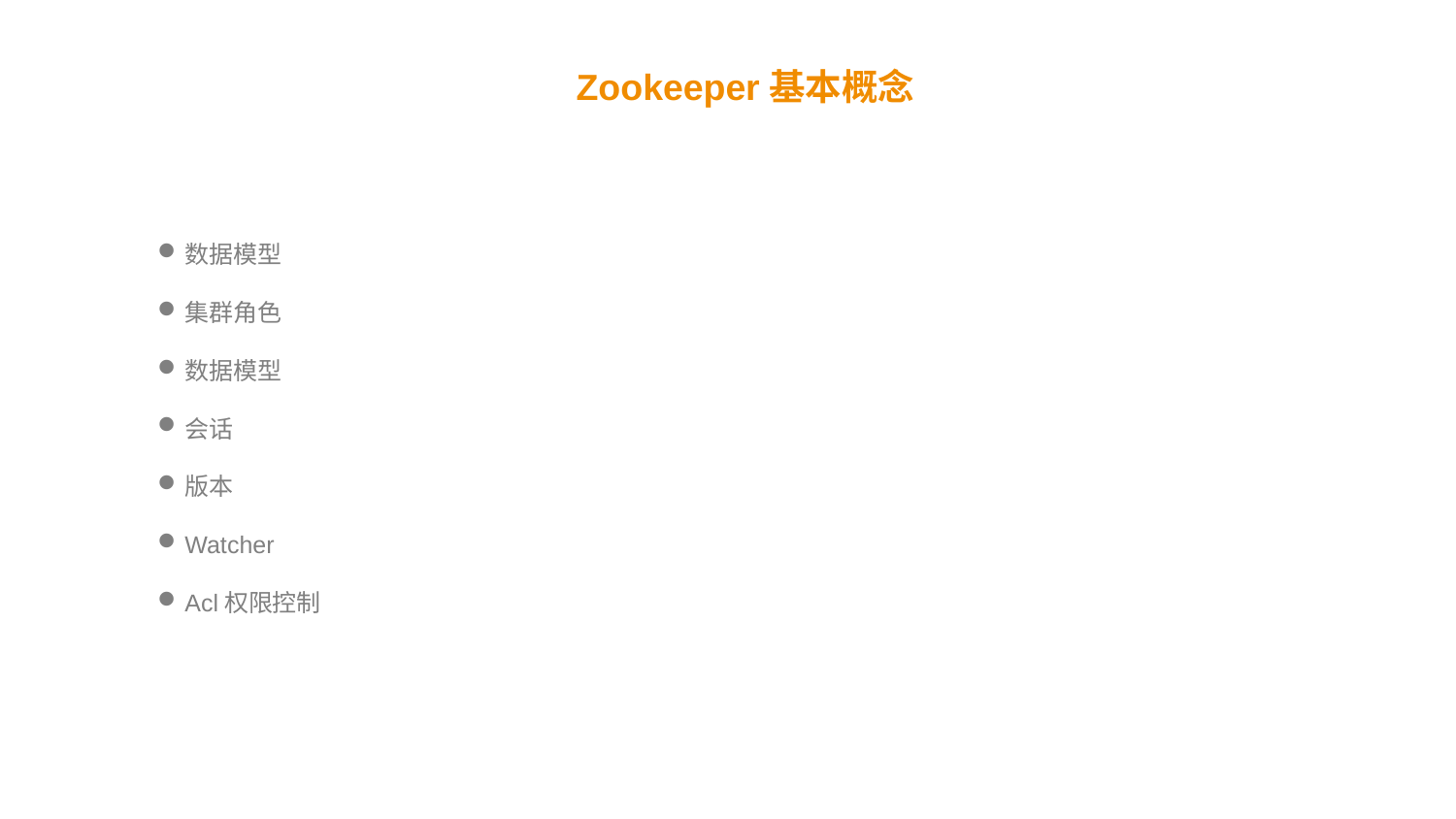

Zookeeper基本概念

数据模型
集群角色
数据模型
会话
版本
Watcher
Acl权限控制